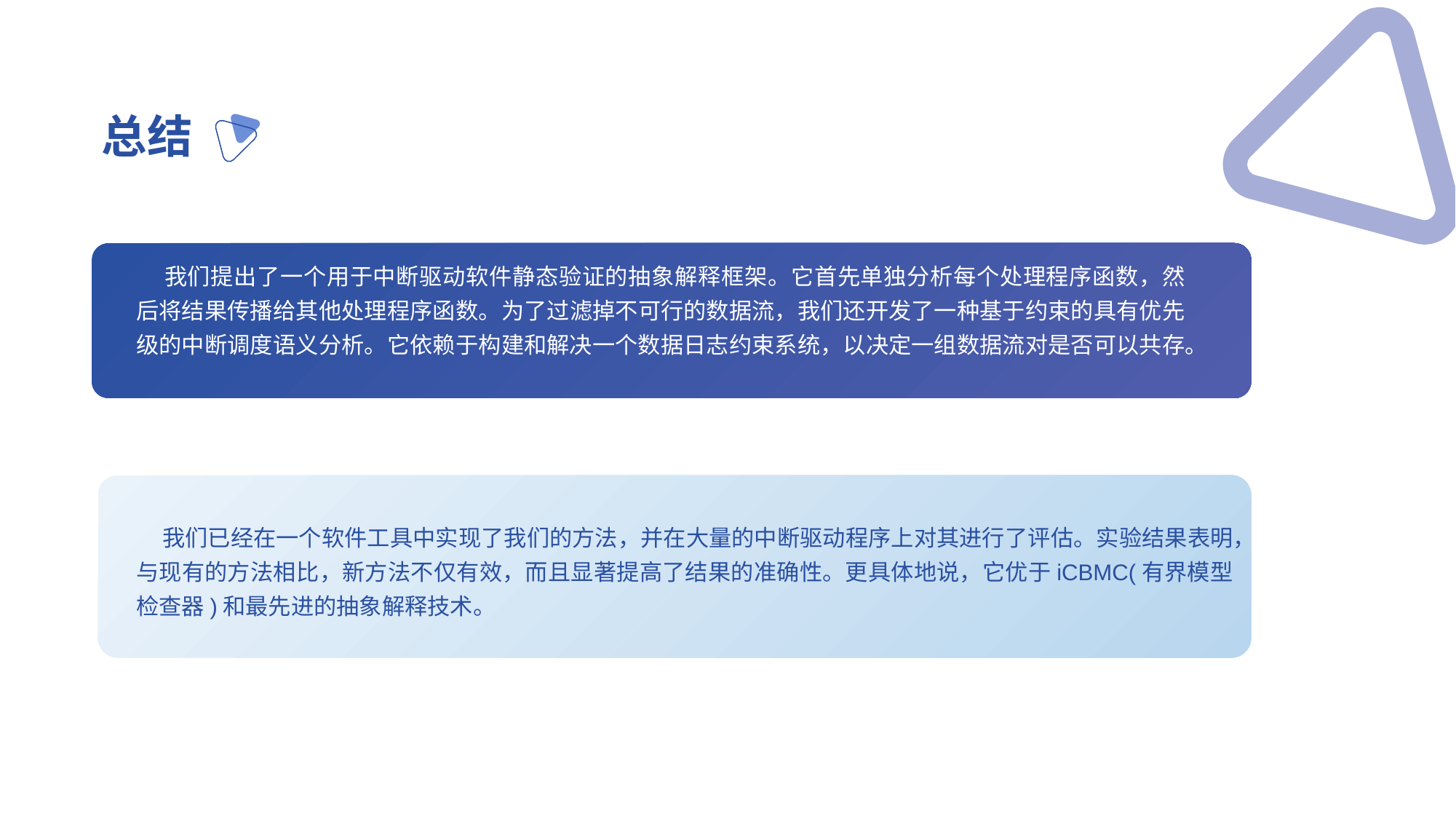

总结

    我们提出了一个用于中断驱动软件静态验证的抽象解释框架。它首先单独分析每个处理程序函数，然后将结果传播给其他处理程序函数。为了过滤掉不可行的数据流，我们还开发了一种基于约束的具有优先级的中断调度语义分析。它依赖于构建和解决一个数据日志约束系统，以决定一组数据流对是否可以共存。

    我们已经在一个软件工具中实现了我们的方法，并在大量的中断驱动程序上对其进行了评估。实验结果表明，与现有的方法相比，新方法不仅有效，而且显著提高了结果的准确性。更具体地说，它优于iCBMC(有界模型检查器)和最先进的抽象解释技术。
%